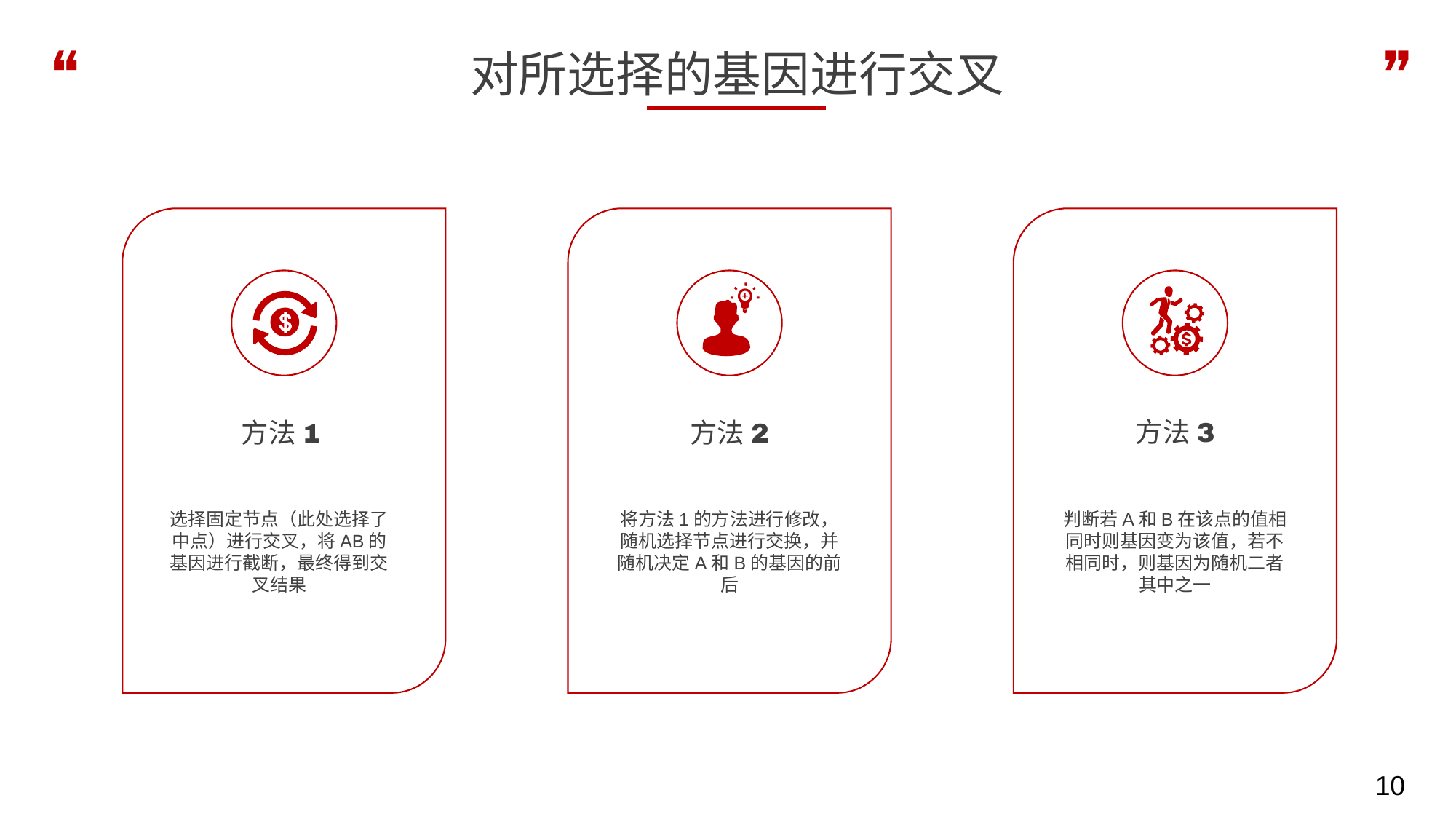

对所选择的基因进行交叉

方法3
方法2
方法1
判断若A和B在该点的值相同时则基因变为该值，若不相同时，则基因为随机二者其中之一
将方法1的方法进行修改，随机选择节点进行交换，并随机决定A和B的基因的前后
选择固定节点（此处选择了中点）进行交叉，将AB的基因进行截断，最终得到交叉结果
10